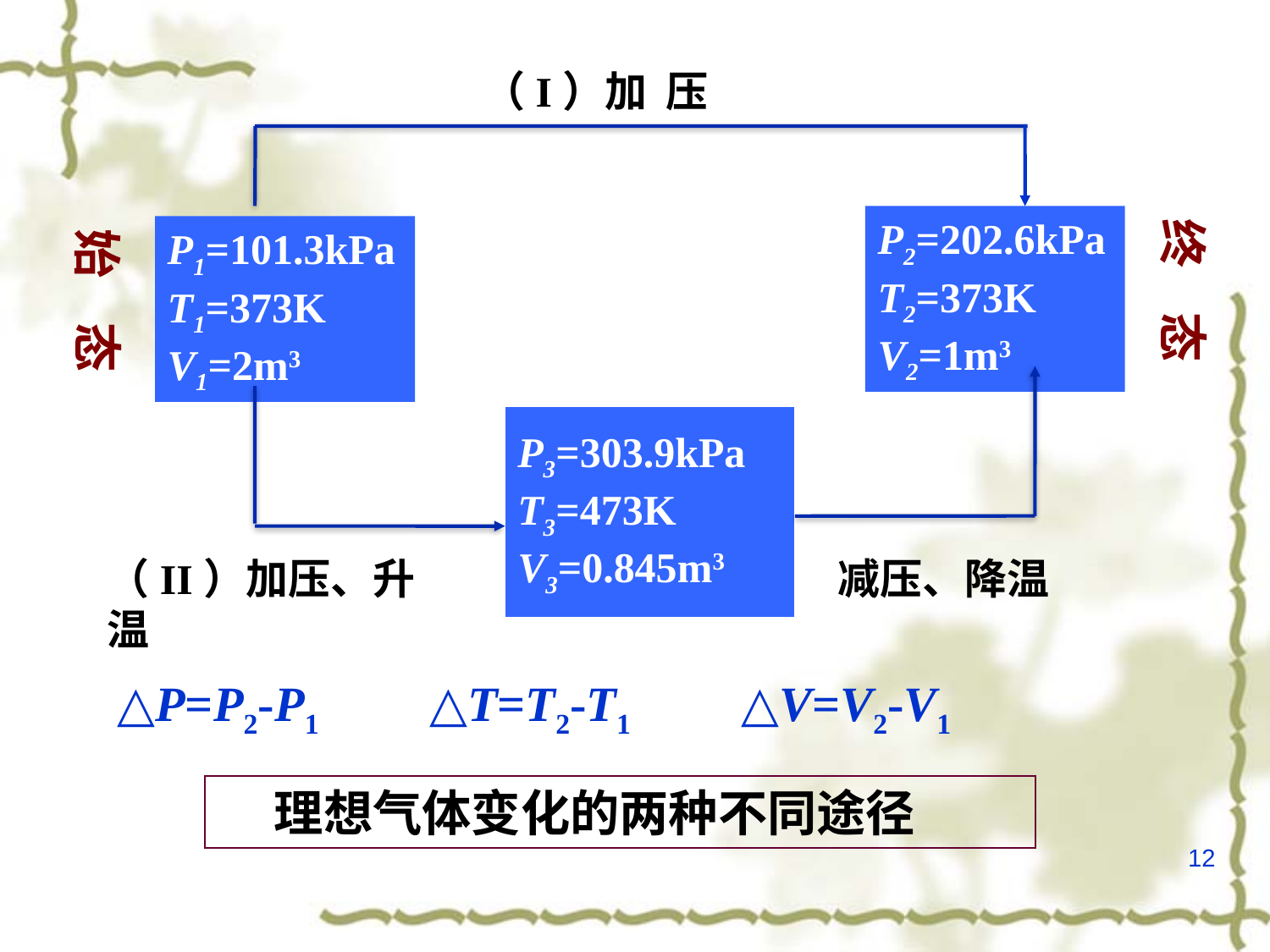

（I）加  压

P2=202.6kPa
T2=373K
V2=1m3
终    态
始    态
P1=101.3kPa
T1=373K
V1=2m3

P3=303.9kPa
T3=473K
V3=0.845m3

（II）加压、升温
减压、降温
△P=P2-P1         △T=T2-T1         △V=V2-V1
    理想气体变化的两种不同途径
12